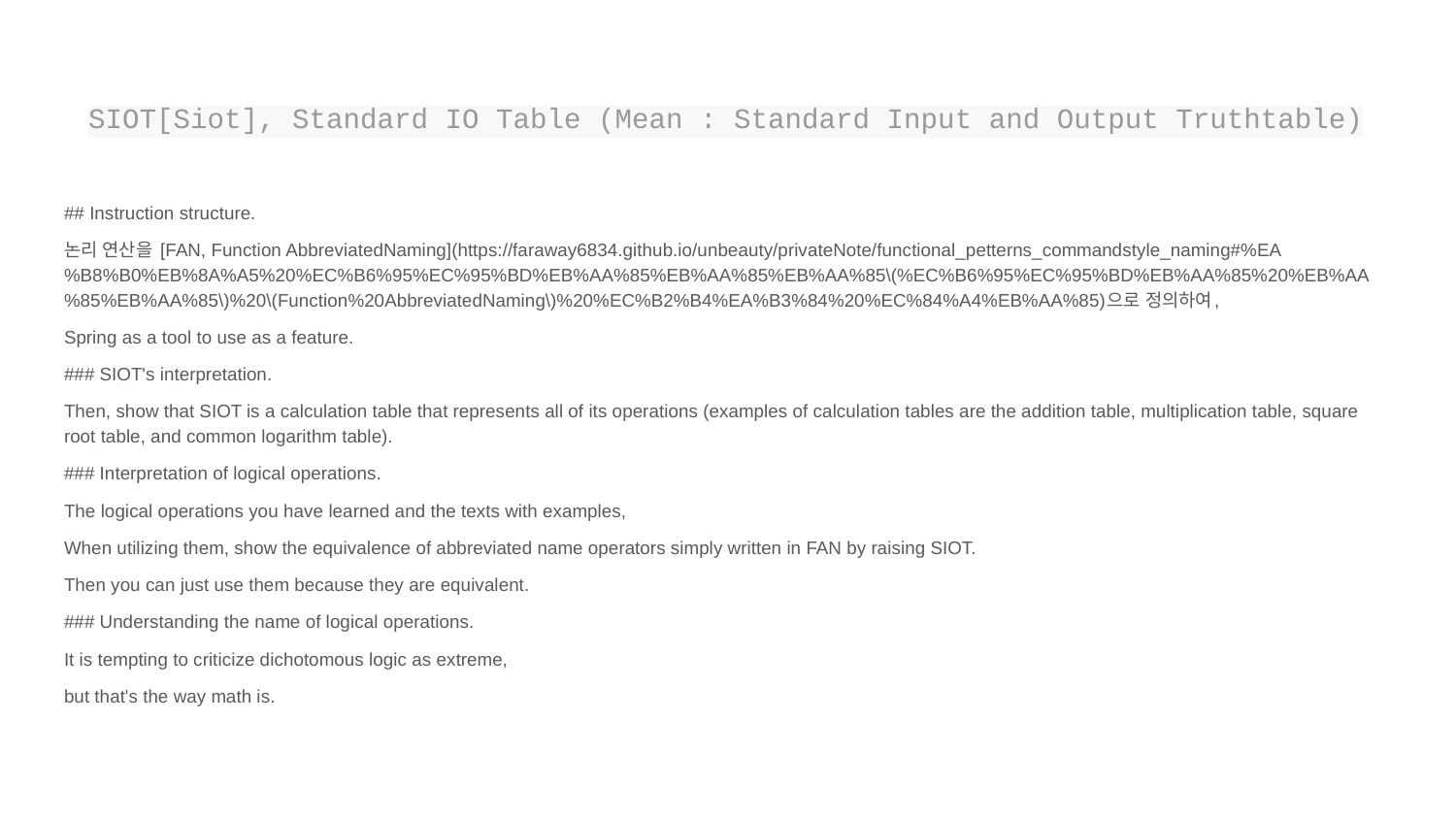

# SIOT[Siot], Standard IO Table (Mean : Standard Input and Output Truthtable)
## Instruction structure.
논리 연산을 [FAN, Function AbbreviatedNaming](https://faraway6834.github.io/unbeauty/privateNote/functional_petterns_commandstyle_naming#%EA%B8%B0%EB%8A%A5%20%EC%B6%95%EC%95%BD%EB%AA%85%EB%AA%85%EB%AA%85\(%EC%B6%95%EC%95%BD%EB%AA%85%20%EB%AA%85%EB%AA%85\)%20\(Function%20AbbreviatedNaming\)%20%EC%B2%B4%EA%B3%84%20%EC%84%A4%EB%AA%85)으로 정의하여,
Spring as a tool to use as a feature.
### SIOT's interpretation.
Then, show that SIOT is a calculation table that represents all of its operations (examples of calculation tables are the addition table, multiplication table, square root table, and common logarithm table).
### Interpretation of logical operations.
The logical operations you have learned and the texts with examples,
When utilizing them, show the equivalence of abbreviated name operators simply written in FAN by raising SIOT.
Then you can just use them because they are equivalent.
### Understanding the name of logical operations.
It is tempting to criticize dichotomous logic as extreme,
but that's the way math is.